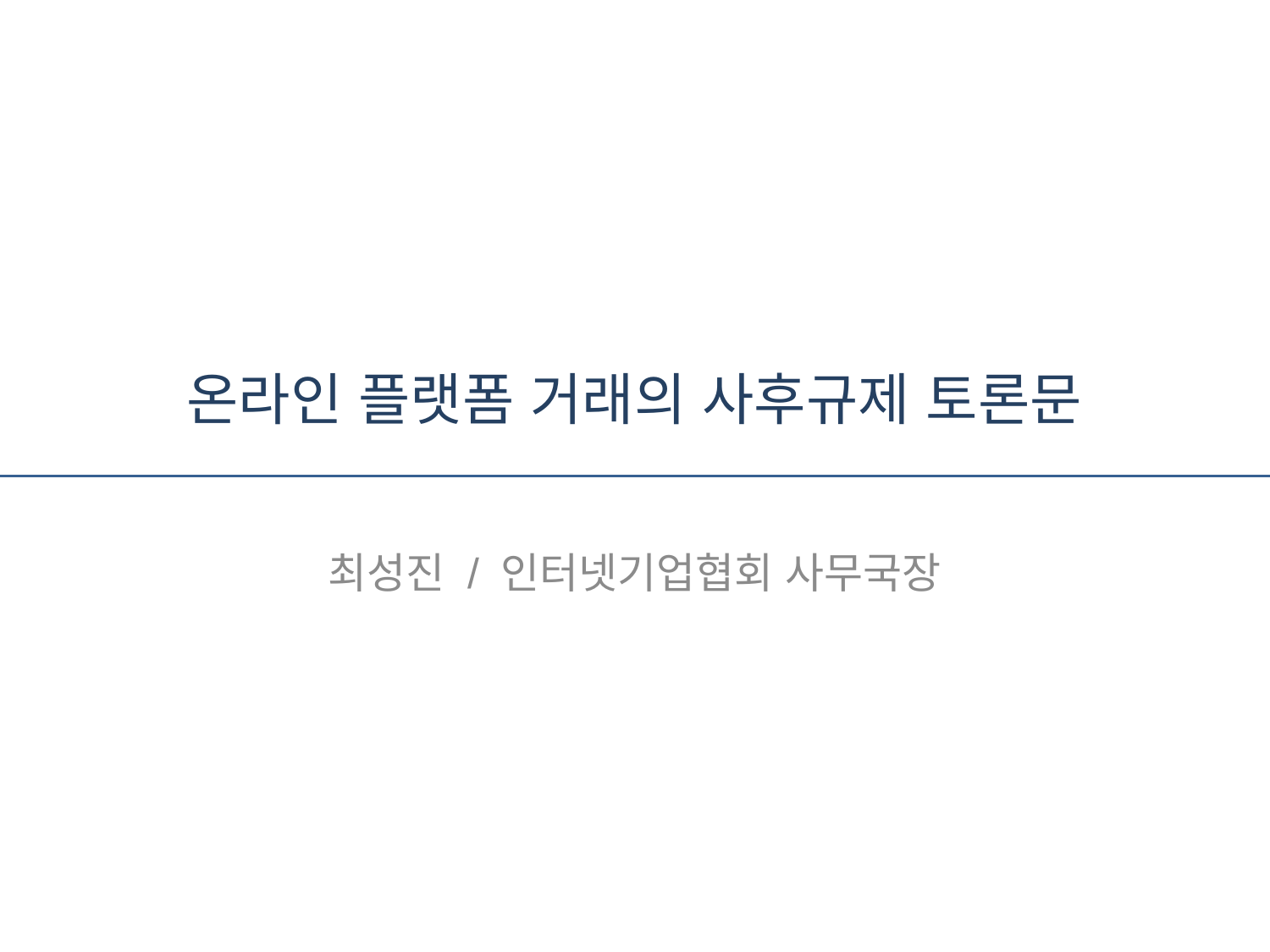

# 온라인 플랫폼 거래의 사후규제 토론문
최성진 / 인터넷기업협회 사무국장